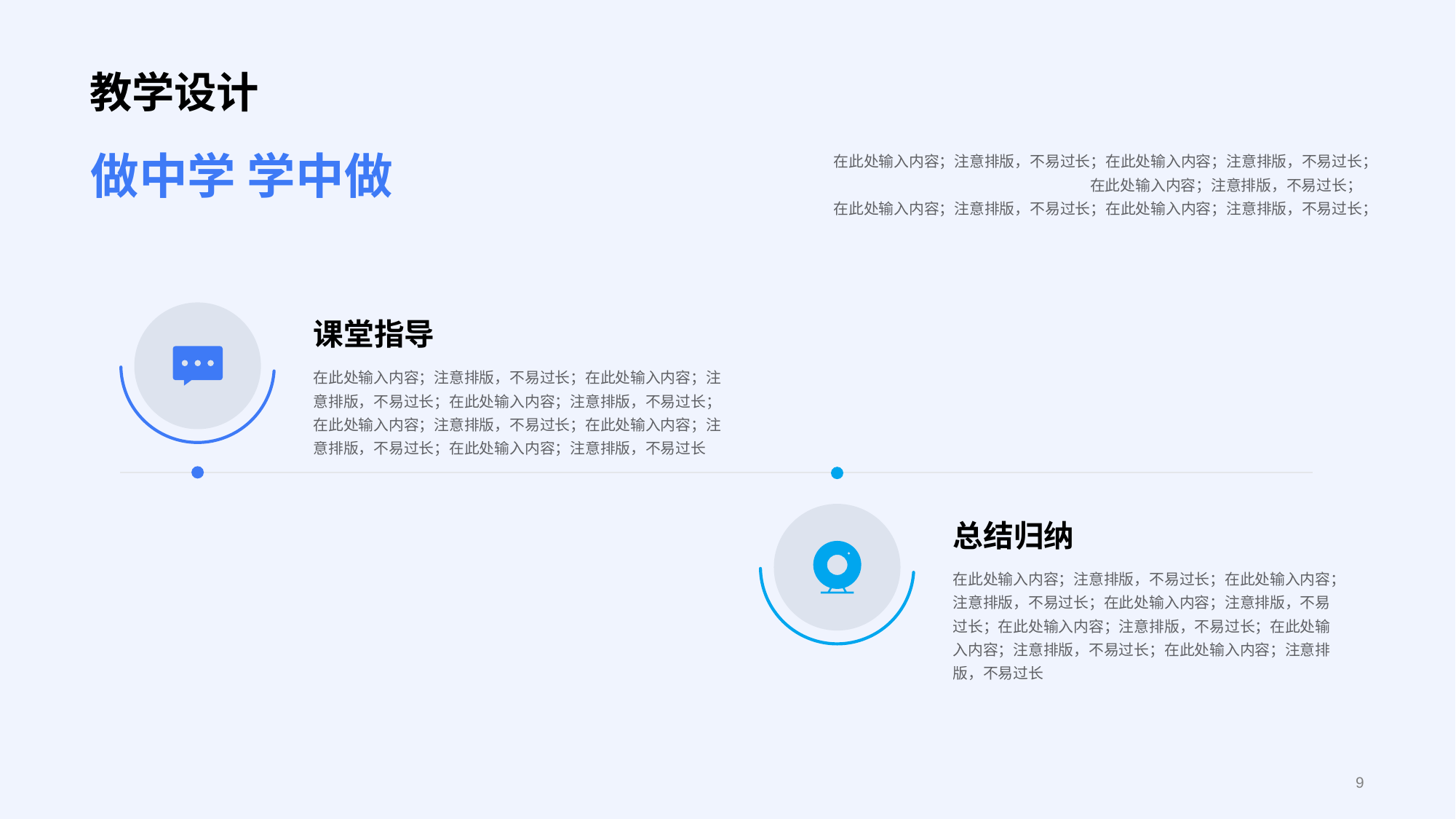

# 教学设计
在此处输入内容；注意排版，不易过长；在此处输入内容；注意排版，不易过长；在此处输入内容；注意排版，不易过长；
在此处输入内容；注意排版，不易过长；在此处输入内容；注意排版，不易过长；
做中学 学中做

课堂指导
在此处输入内容；注意排版，不易过长；在此处输入内容；注意排版，不易过长；在此处输入内容；注意排版，不易过长；在此处输入内容；注意排版，不易过长；在此处输入内容；注意排版，不易过长；在此处输入内容；注意排版，不易过长

总结归纳

在此处输入内容；注意排版，不易过长；在此处输入内容；注意排版，不易过长；在此处输入内容；注意排版，不易过长；在此处输入内容；注意排版，不易过长；在此处输入内容；注意排版，不易过长；在此处输入内容；注意排版，不易过长
9